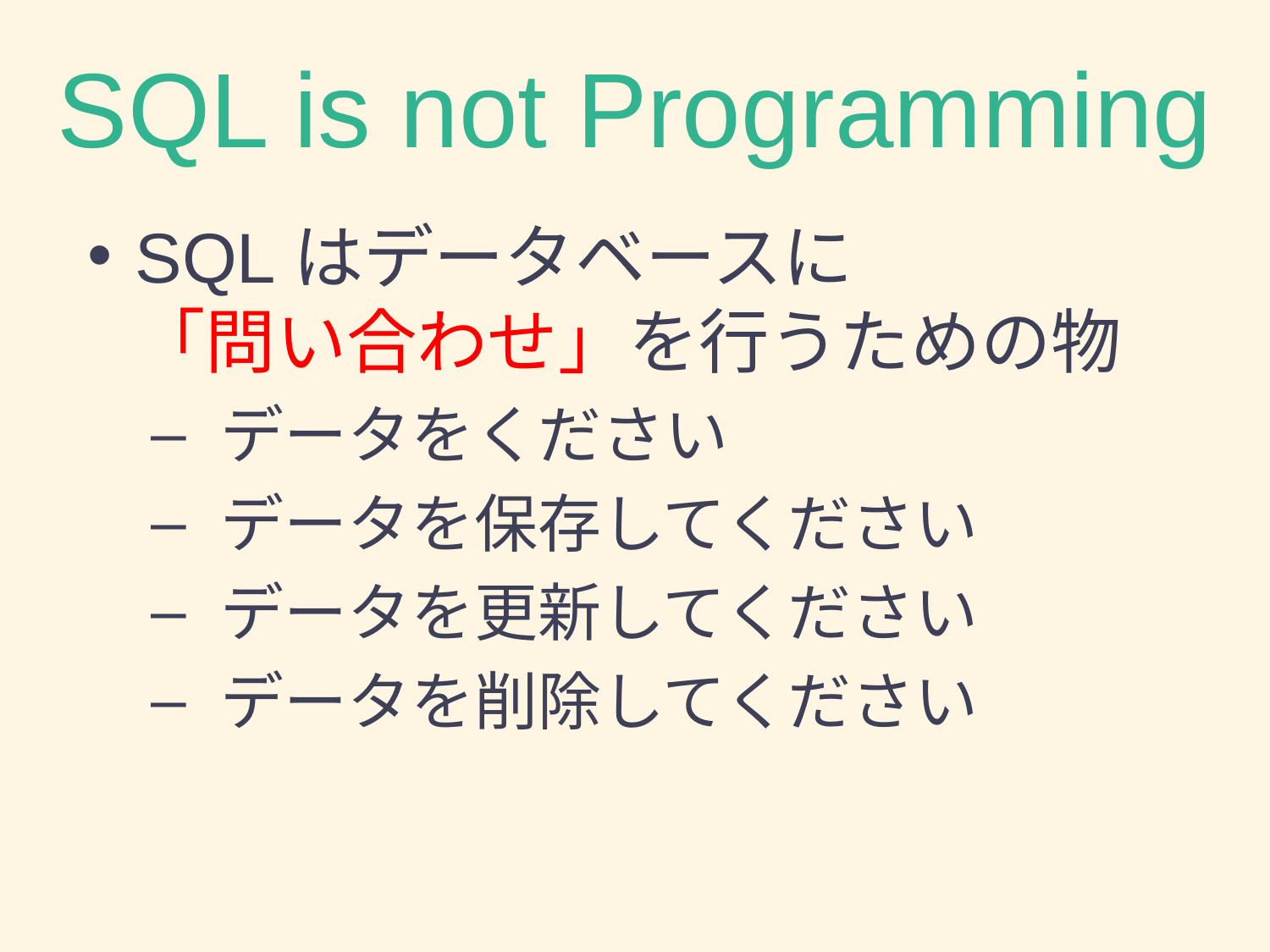

# SQL is not Programming
SQLはデータベースに
「問い合わせ」を行うための物
 データをください
 データを保存してください
 データを更新してください
 データを削除してください